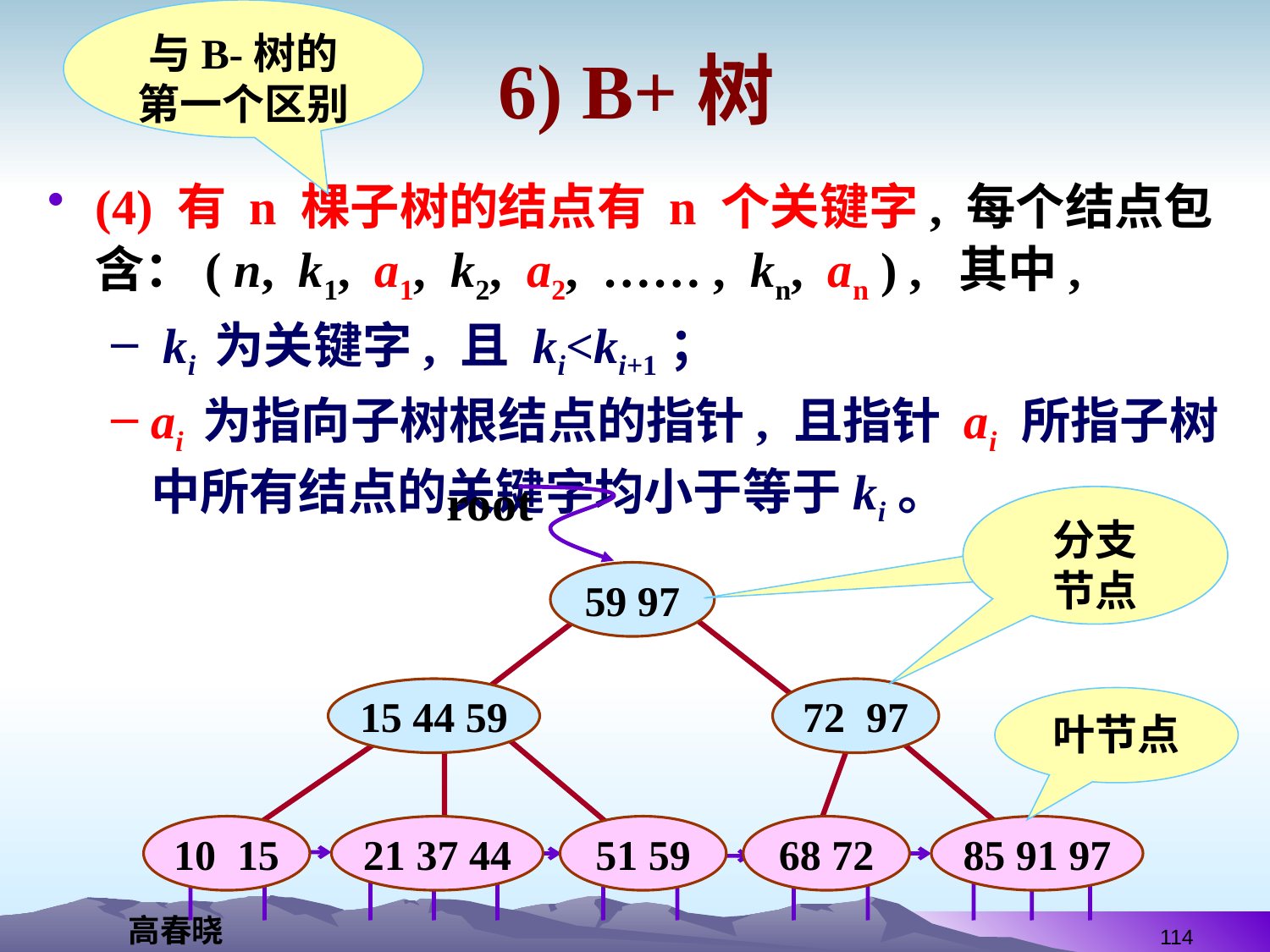

与B-树的第一个区别
# 6) B+树
(4) 有 n 棵子树的结点有 n 个关键字, 每个结点包含：( n,  k1,  a1,  k2,  a2,  …… ,  kn,  an ) ,  其中,
 ki 为关键字, 且 ki<ki+1；
ai 为指向子树根结点的指针, 且指针 ai 所指子树中所有结点的关键字均小于等于ki。

root

59 97

15 44 59
72  97

10  15
21 37 44
51 59
68 72
85 91 97

分支
节点
叶节点

114